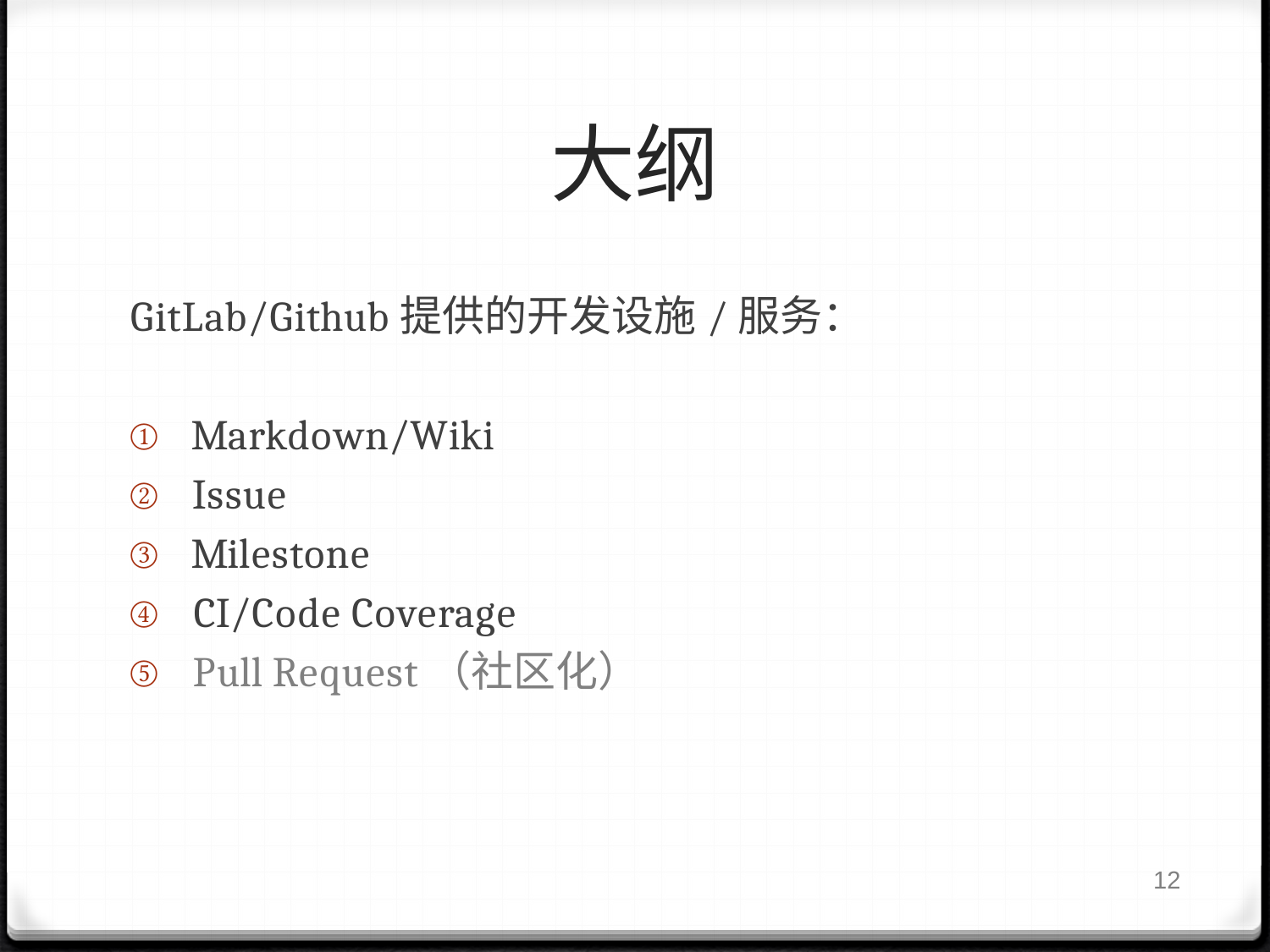

# 大纲
GitLab/Github提供的开发设施/服务：

Markdown/Wiki
Issue
Milestone
CI/Code Coverage
Pull Request（社区化）

12